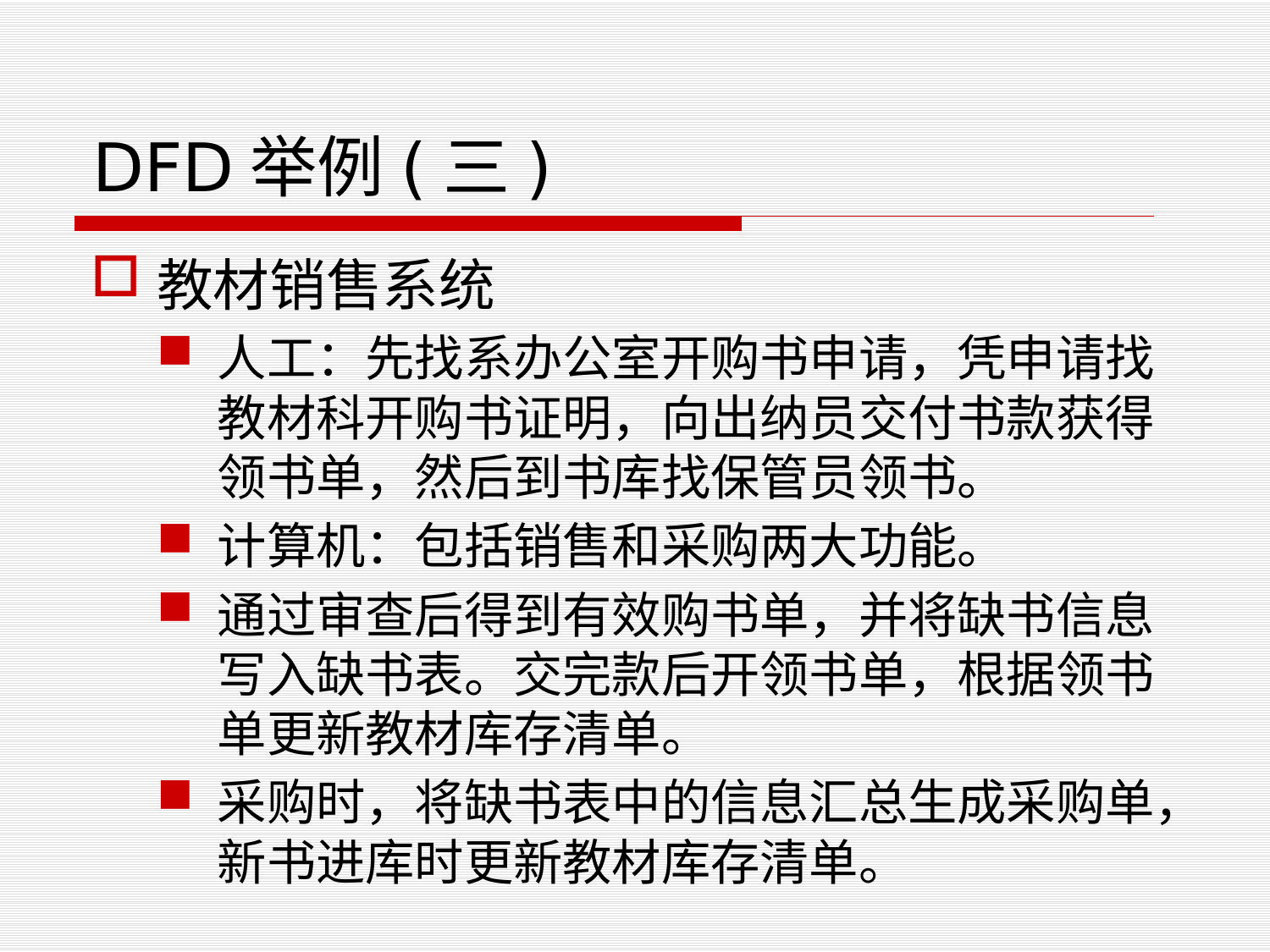

# DFD举例(三)
教材销售系统
人工：先找系办公室开购书申请，凭申请找教材科开购书证明，向出纳员交付书款获得领书单，然后到书库找保管员领书。
计算机：包括销售和采购两大功能。
通过审查后得到有效购书单，并将缺书信息写入缺书表。交完款后开领书单，根据领书单更新教材库存清单。
采购时，将缺书表中的信息汇总生成采购单，新书进库时更新教材库存清单。